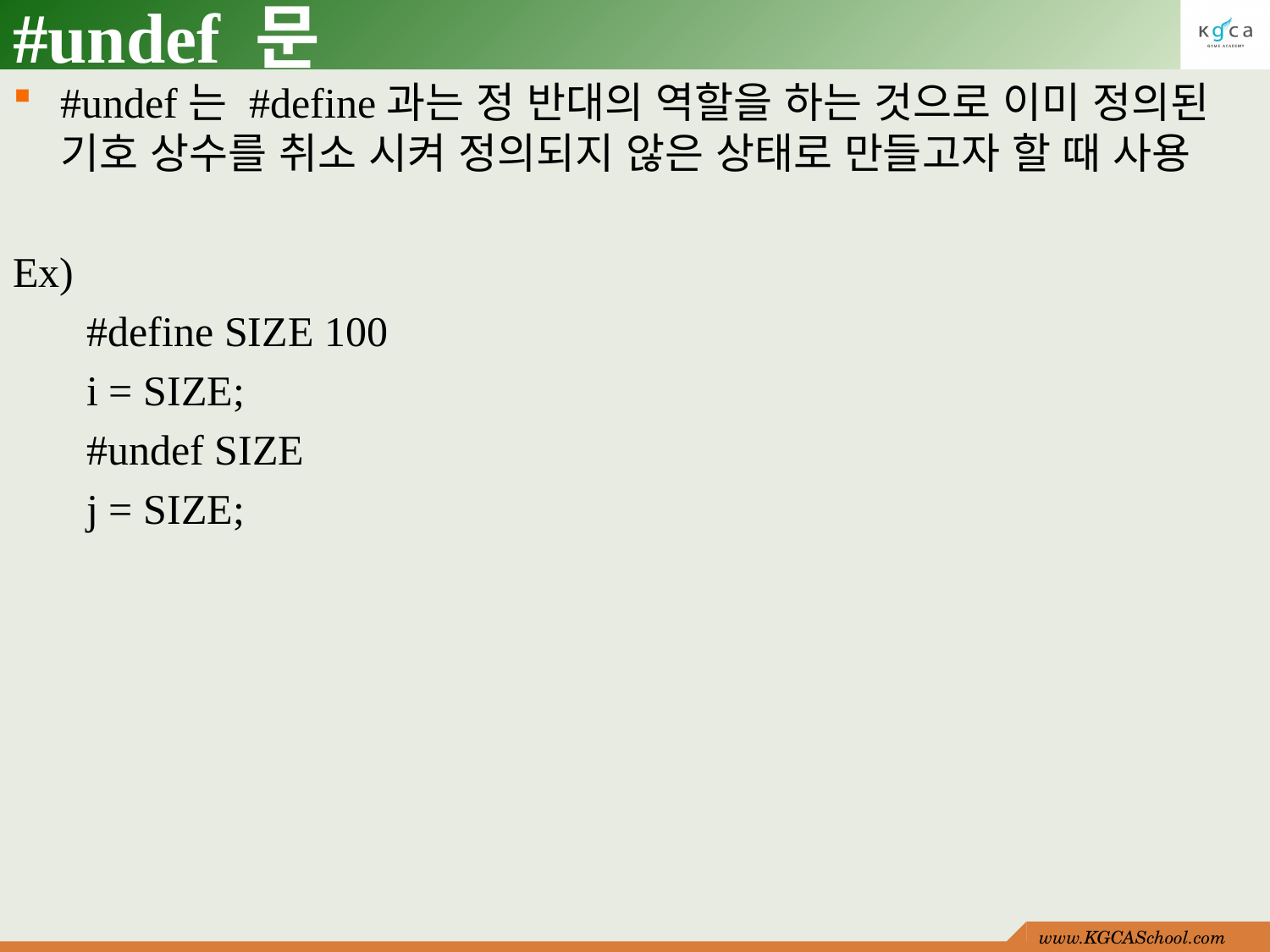

# #undef 문
#undef는 #define과는 정 반대의 역할을 하는 것으로 이미 정의된 기호 상수를 취소 시켜 정의되지 않은 상태로 만들고자 할 때 사용

Ex)
 #define SIZE 100
 i = SIZE;
 #undef SIZE
 j = SIZE;